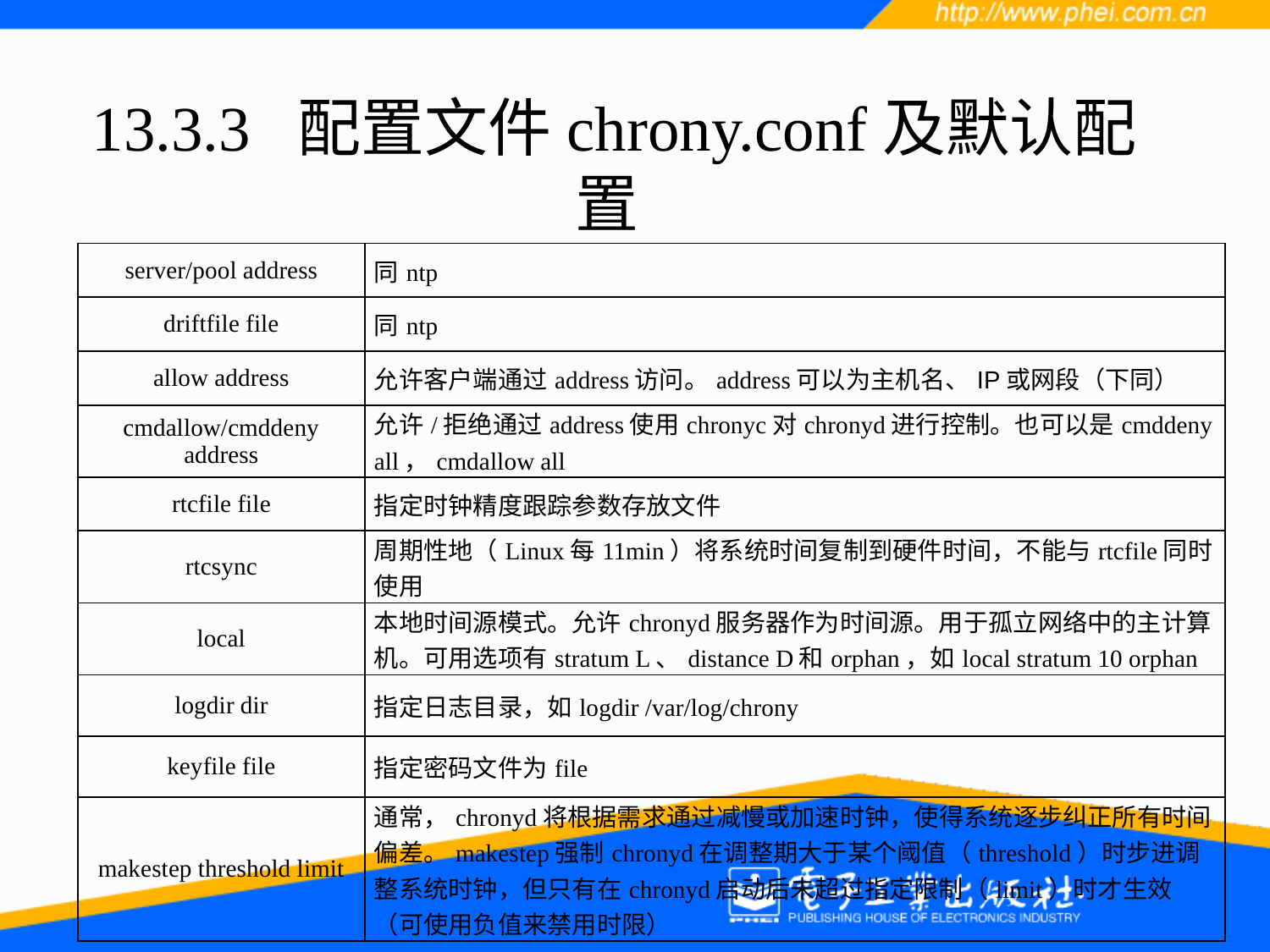

# 13.3.3  配置文件chrony.conf及默认配置
| server/pool address | 同ntp |
| --- | --- |
| driftfile file | 同ntp |
| allow address | 允许客户端通过address访问。address可以为主机名、IP或网段（下同） |
| cmdallow/cmddeny address | 允许/拒绝通过address使用chronyc对chronyd进行控制。也可以是cmddeny all，cmdallow all |
| rtcfile file | 指定时钟精度跟踪参数存放文件 |
| rtcsync | 周期性地（Linux每11min）将系统时间复制到硬件时间，不能与rtcfile同时使用 |
| local | 本地时间源模式。允许chronyd服务器作为时间源。用于孤立网络中的主计算机。可用选项有stratum L、distance D和orphan，如local stratum 10 orphan |
| logdir dir | 指定日志目录，如logdir /var/log/chrony |
| keyfile file | 指定密码文件为file |
| makestep threshold limit | 通常，chronyd将根据需求通过减慢或加速时钟，使得系统逐步纠正所有时间偏差。makestep强制chronyd在调整期大于某个阈值（threshold）时步进调整系统时钟，但只有在chronyd启动后未超过指定限制（limit）时才生效（可使用负值来禁用时限） |